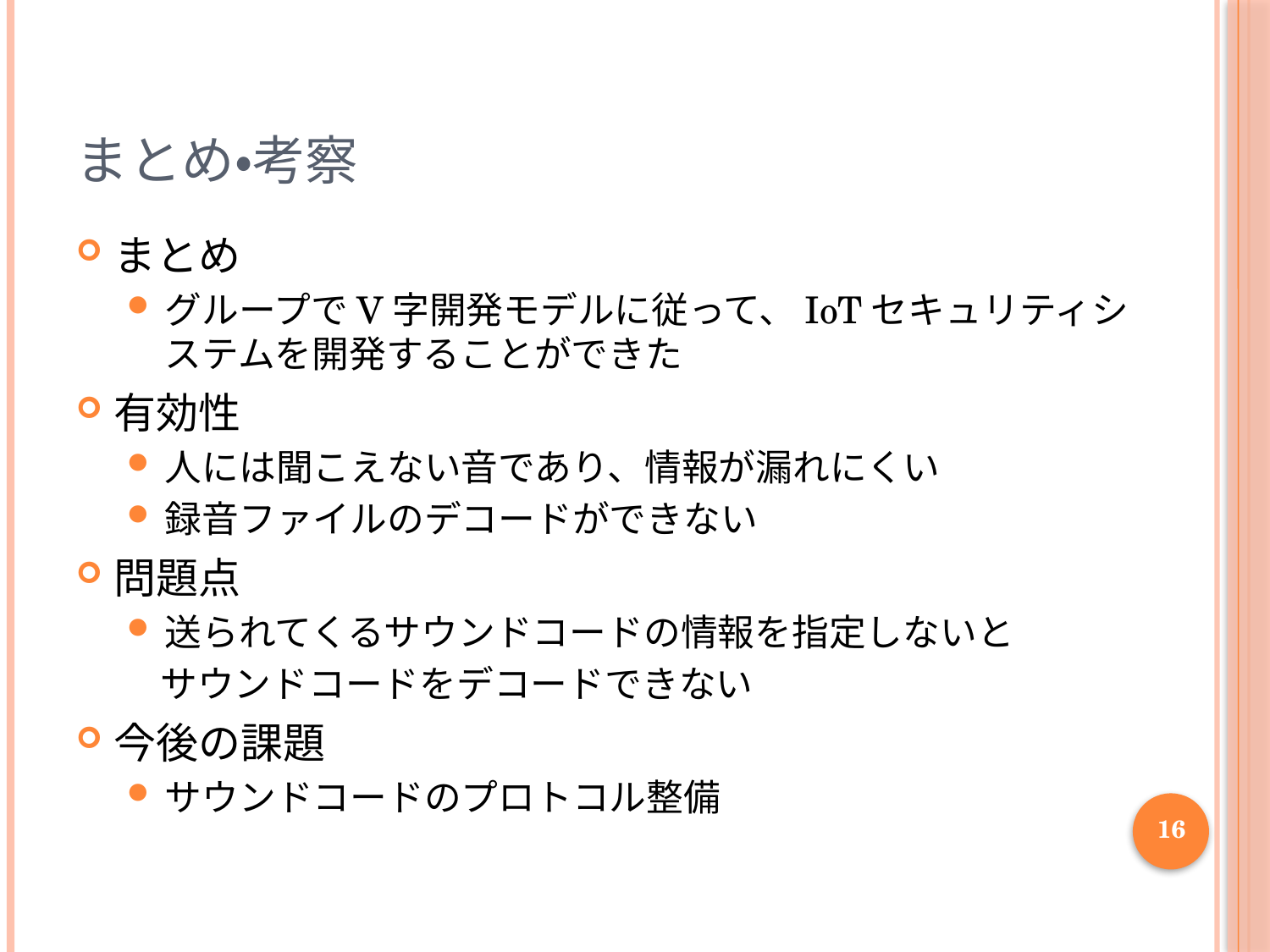

# まとめ・考察
まとめ
グループでV字開発モデルに従って、IoTセキュリティシステムを開発することができた
有効性
人には聞こえない音であり、情報が漏れにくい
録音ファイルのデコードができない
問題点
送られてくるサウンドコードの情報を指定しないと
   サウンドコードをデコードできない
今後の課題
サウンドコードのプロトコル整備
16